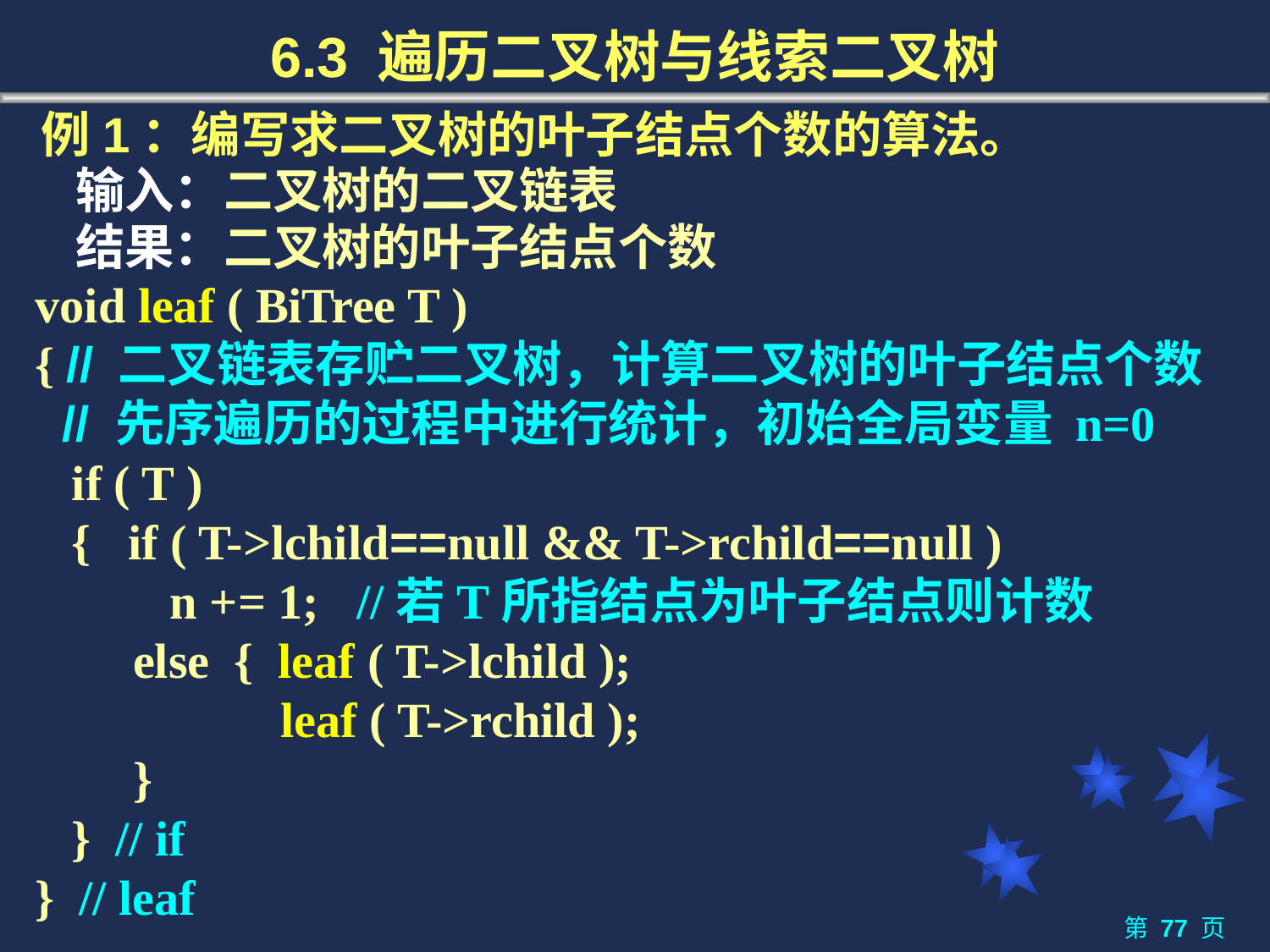

# 6.3 遍历二叉树与线索二叉树
例1：编写求二叉树的叶子结点个数的算法。
  输入：二叉树的二叉链表
  结果：二叉树的叶子结点个数
void leaf ( BiTree T )
{ // 二叉链表存贮二叉树，计算二叉树的叶子结点个数
  // 先序遍历的过程中进行统计，初始全局变量 n=0
   if ( T )
   {   if ( T->lchild==null && T->rchild==null )
           n += 1;   //若T所指结点为叶子结点则计数
        else  {  leaf ( T->lchild );
                    leaf ( T->rchild );
        }
   }  // if
}  // leaf
第 77 页